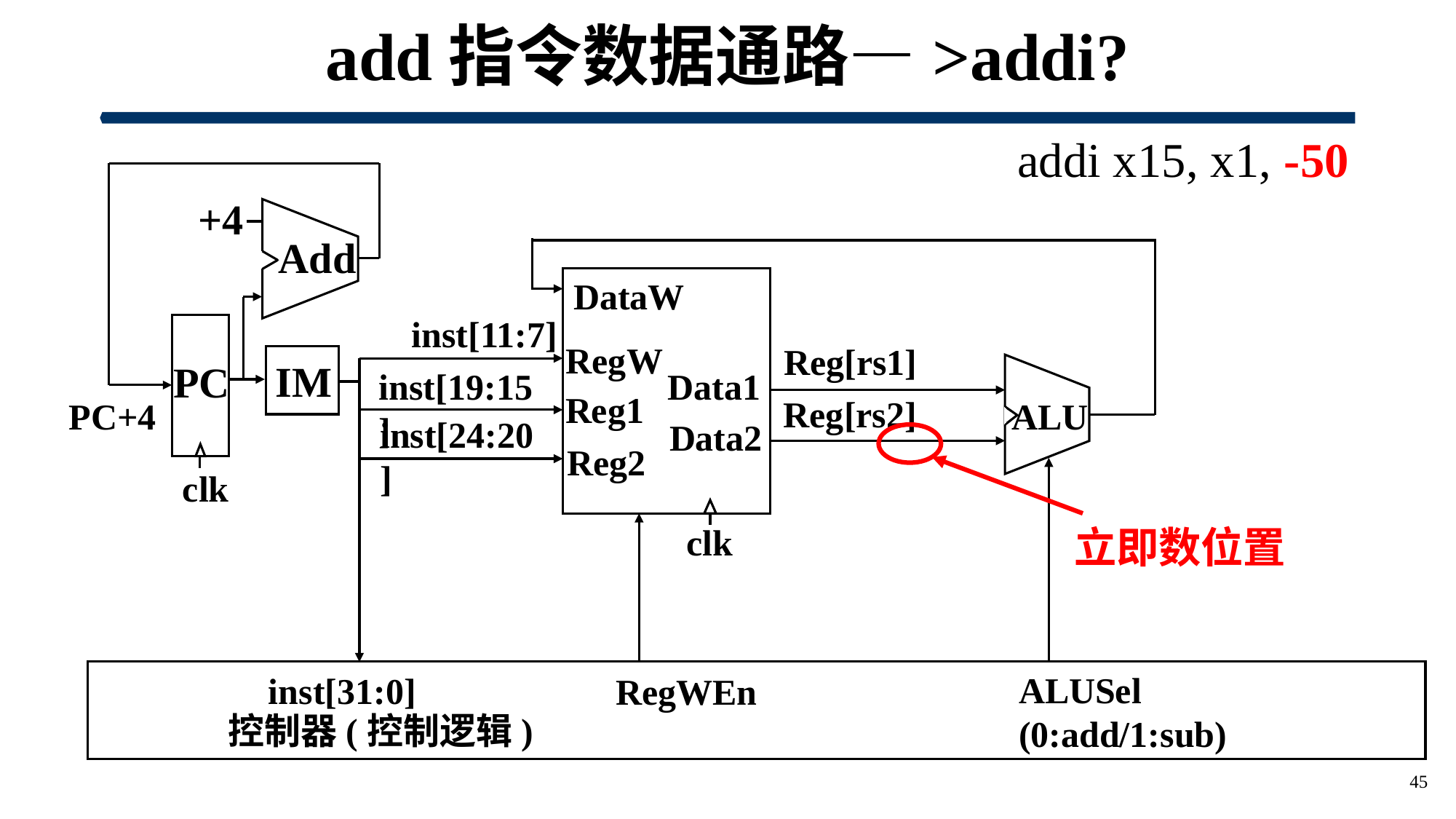

# add指令数据通路—>addi?
addi x15, x1, -50

+4

Add
DataW

RegW
Data1
Reg1
Data2
Reg2

inst[11:7]

PC

clk
Reg[rs1]

IM

ALU
inst[19:15]
Reg[rs2]
PC+4
inst[24:20]

clk
立即数位置

ALUSel
(0:add/1:sub)
inst[31:0]
RegWEn
控制器(控制逻辑)
45